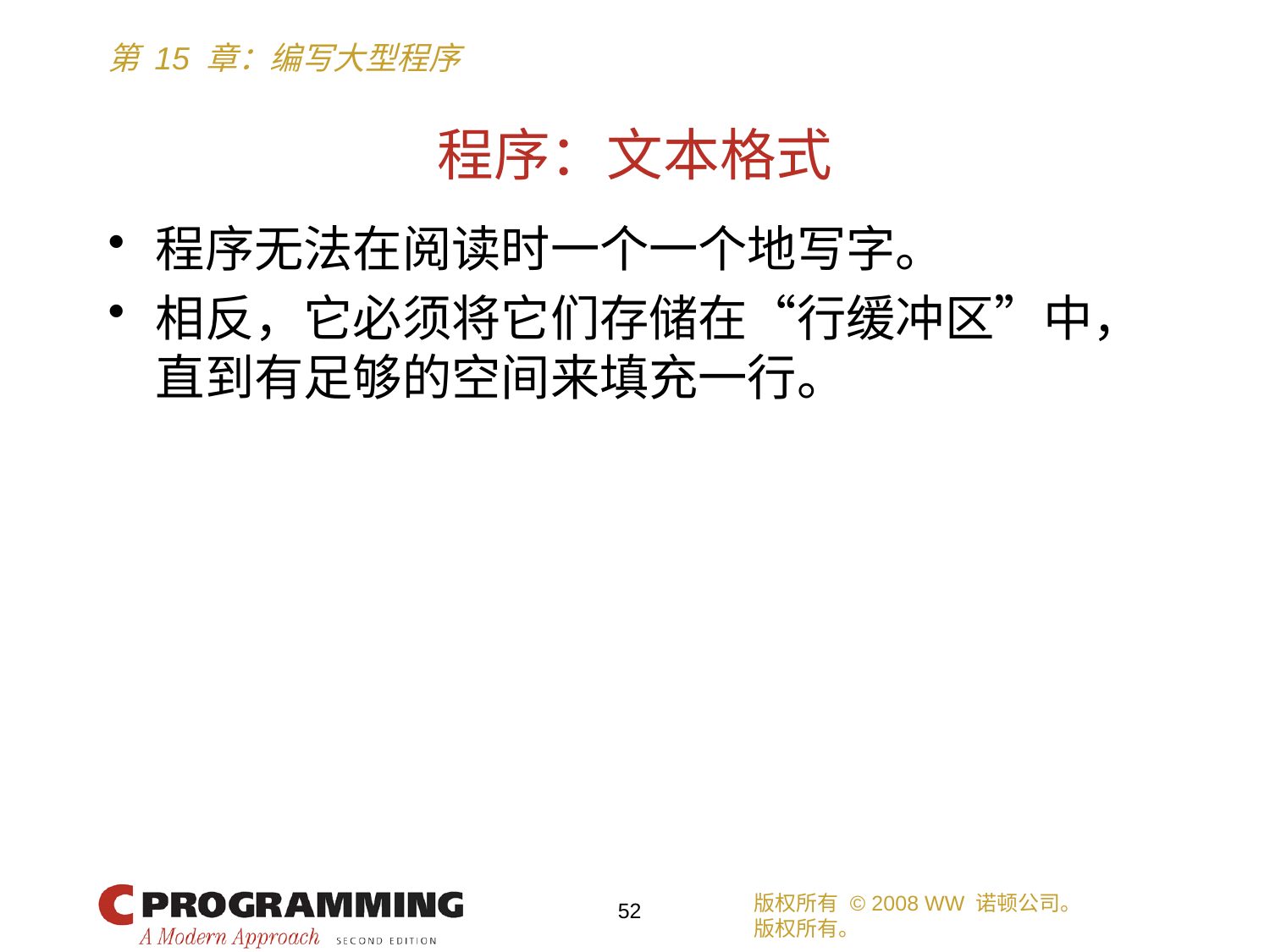

# 程序：文本格式
程序无法在阅读时一个一个地写字。
相反，它必须将它们存储在“行缓冲区”中，直到有足够的空间来填充一行。
版权所有 © 2008 WW 诺顿公司。
版权所有。
52